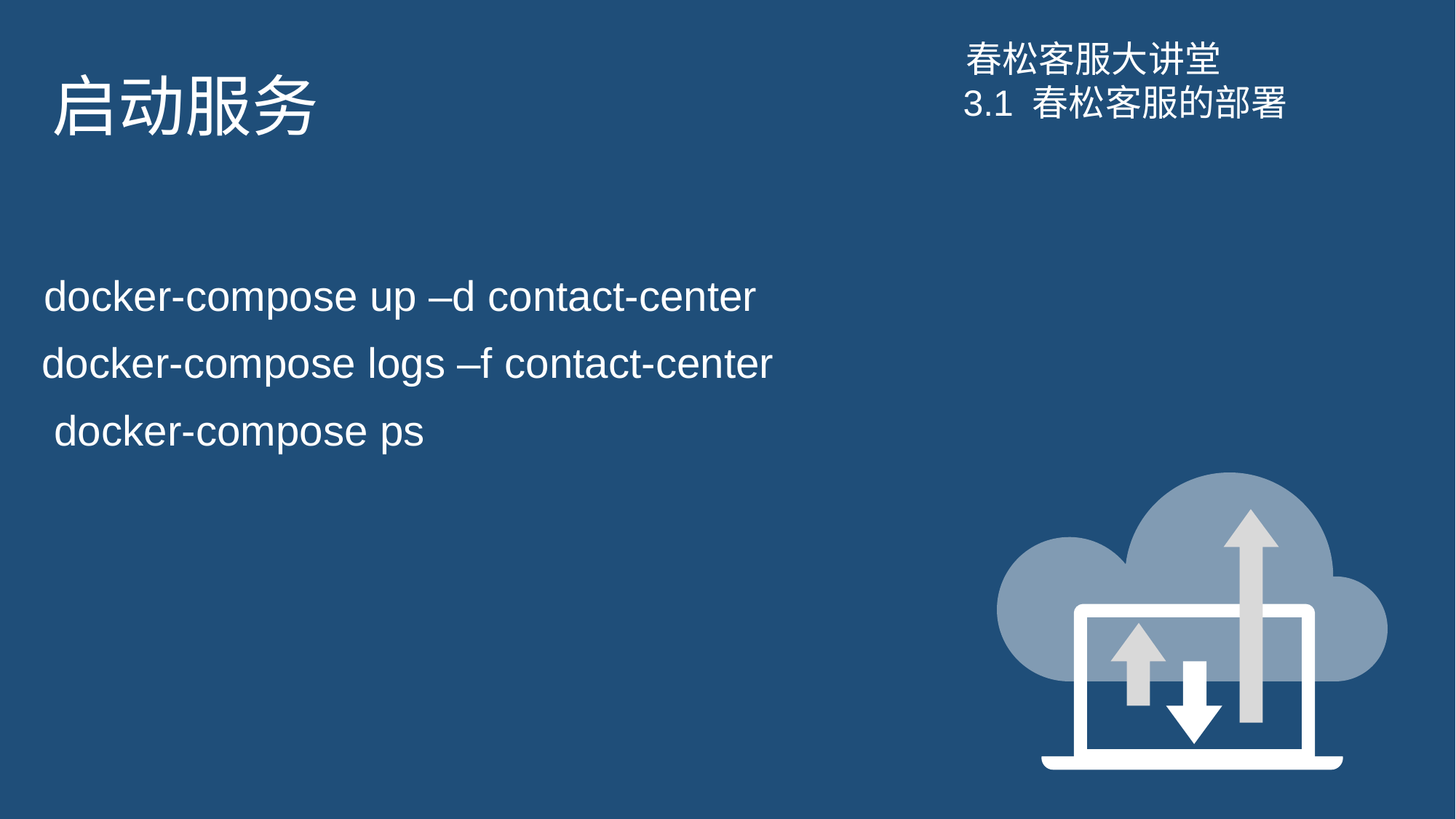

# 启动服务
春松客服大讲堂
3.1 春松客服的部署
docker-compose up –d contact-center
docker-compose logs –f contact-center
docker-compose ps